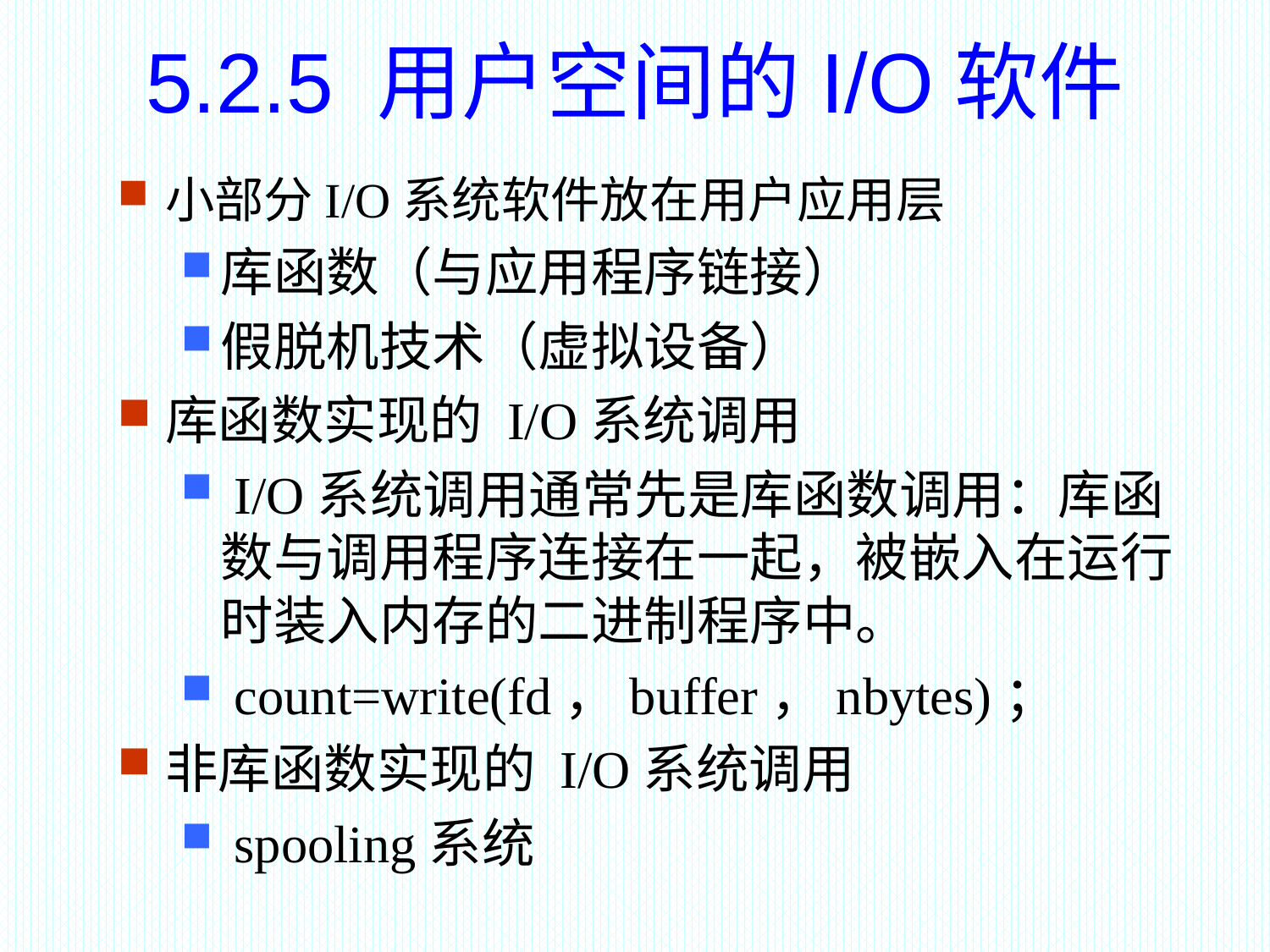

5.2.5 用户空间的I/O软件
小部分I/O系统软件放在用户应用层
库函数（与应用程序链接）
假脱机技术（虚拟设备）
库函数实现的 I/O系统调用
 I/O系统调用通常先是库函数调用：库函数与调用程序连接在一起，被嵌入在运行时装入内存的二进制程序中。
 count=write(fd，buffer，nbytes)；
非库函数实现的 I/O系统调用
 spooling系统